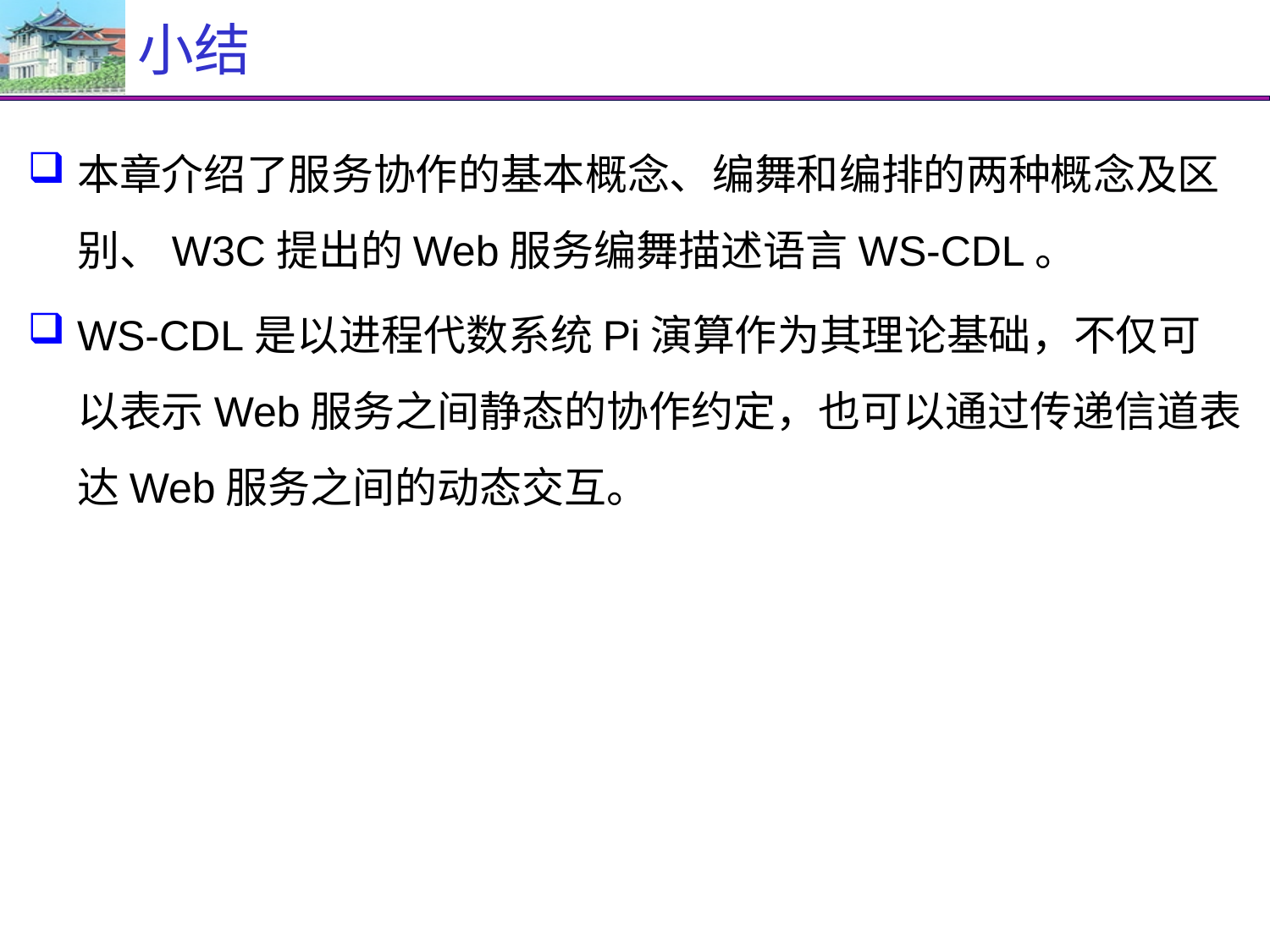

# 小结
本章介绍了服务协作的基本概念、编舞和编排的两种概念及区别、W3C提出的Web服务编舞描述语言WS-CDL。
WS-CDL是以进程代数系统Pi演算作为其理论基础，不仅可以表示Web服务之间静态的协作约定，也可以通过传递信道表达Web服务之间的动态交互。